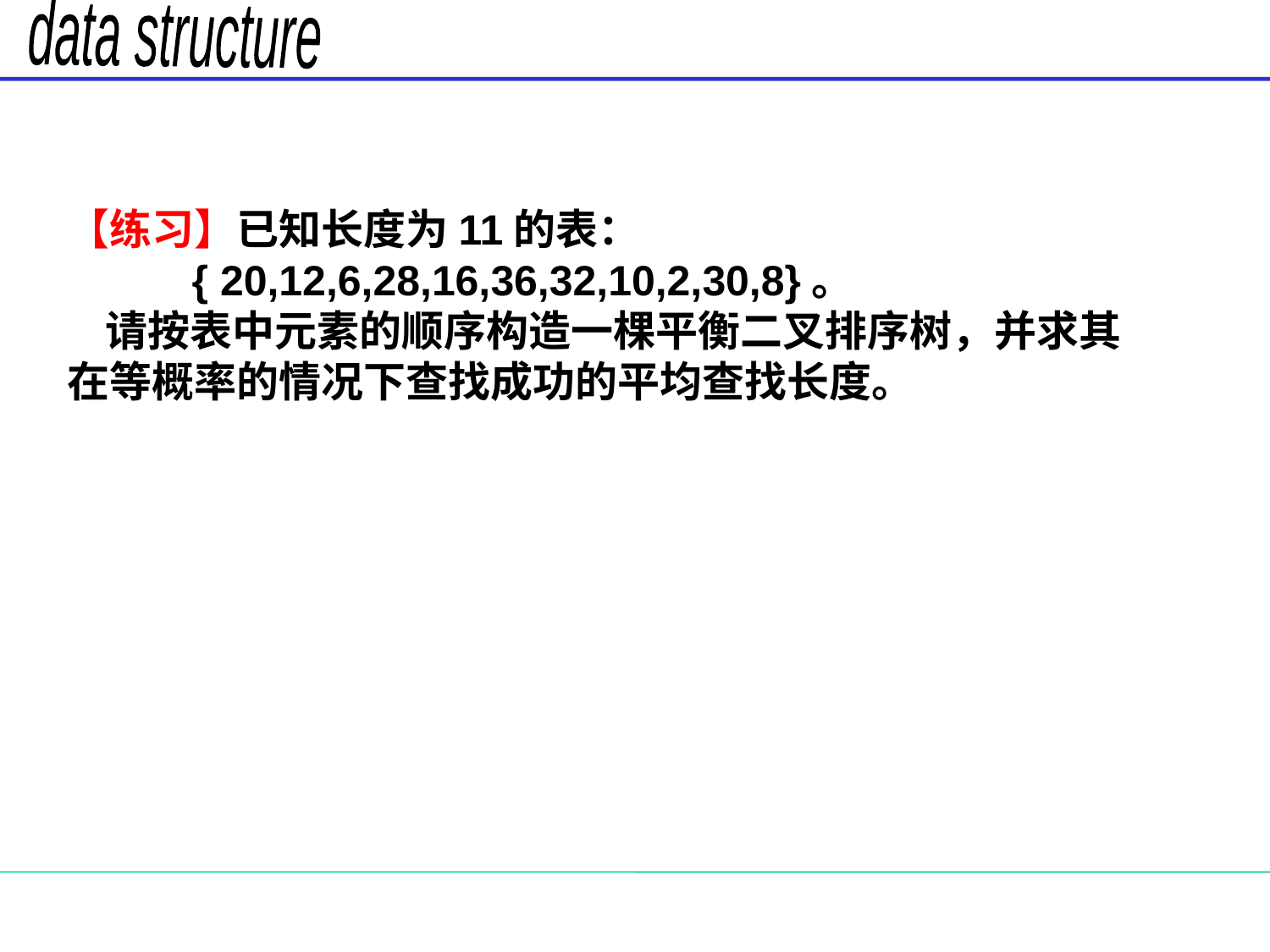

# 【练习】已知长度为11的表： { 20,12,6,28,16,36,32,10,2,30,8}。 请按表中元素的顺序构造一棵平衡二叉排序树，并求其在等概率的情况下查找成功的平均查找长度。